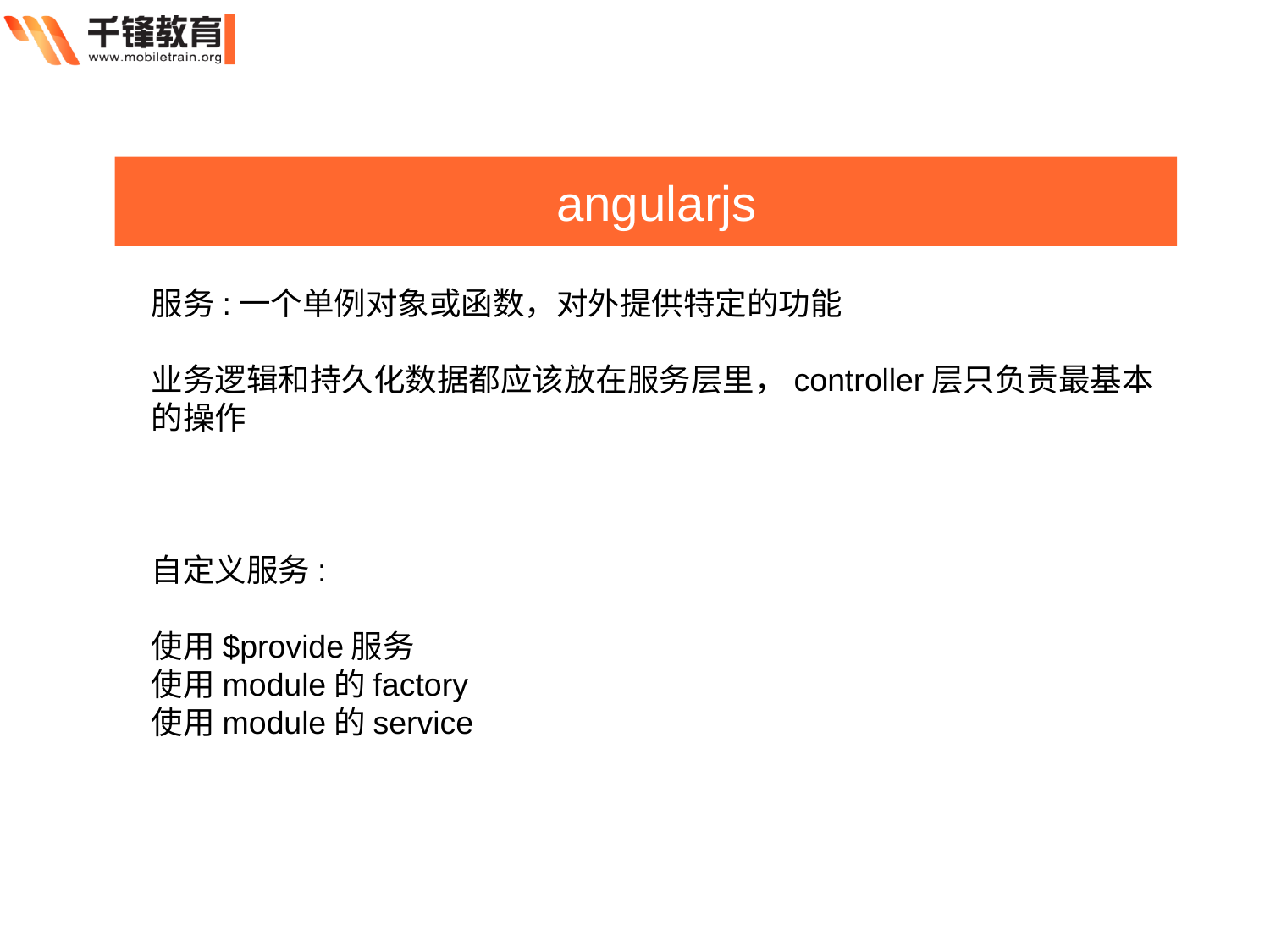

angularjs
服务:一个单例对象或函数，对外提供特定的功能

业务逻辑和持久化数据都应该放在服务层里，controller层只负责最基本的操作

自定义服务:

使用$provide服务
使用module的factory
使用module的service